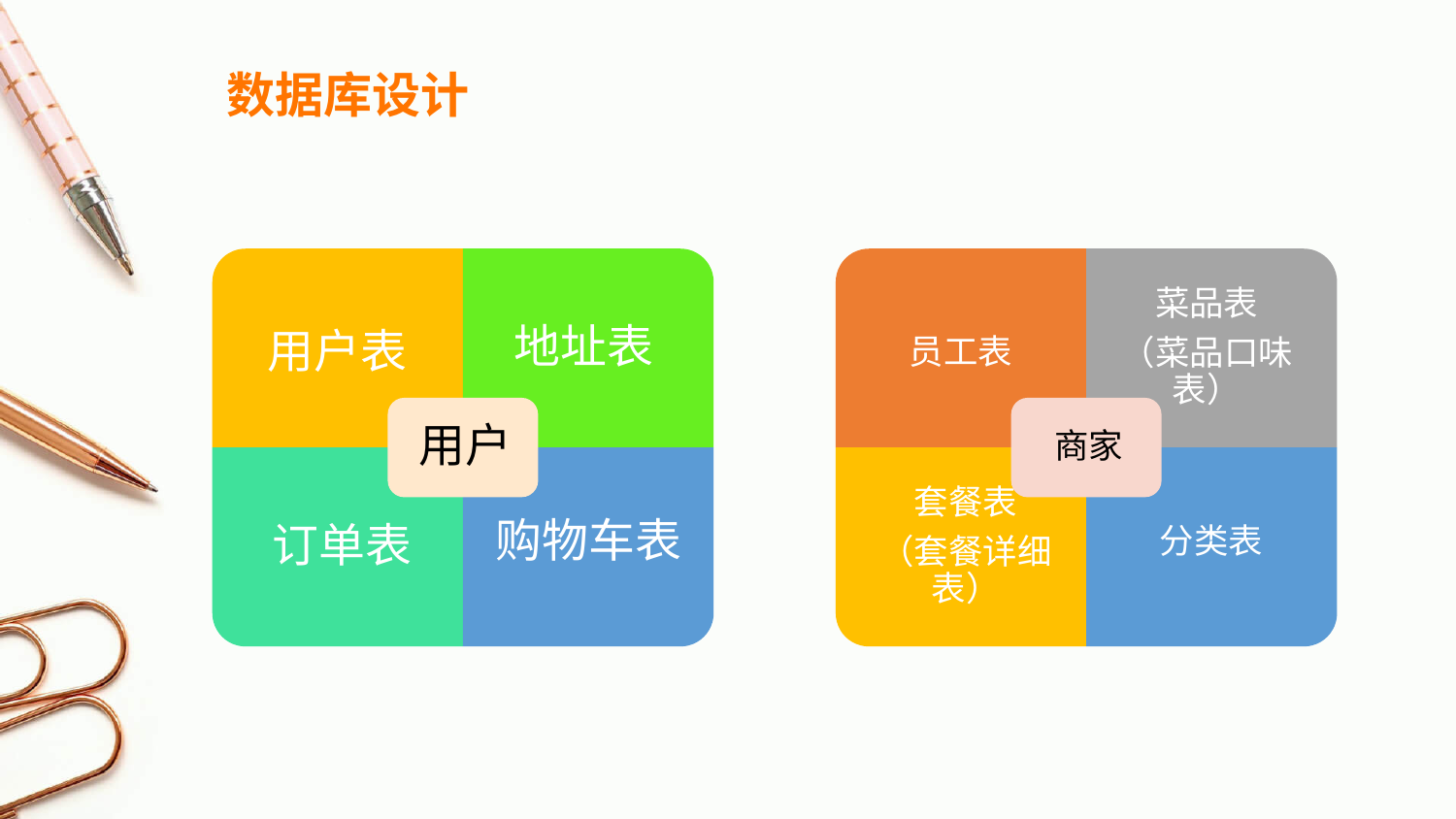

数据库设计
用户表
地址表
订单表
购物车表
用户
员工表
菜品表
（菜品口味表）
套餐表
（套餐详细表）
分类表
商家